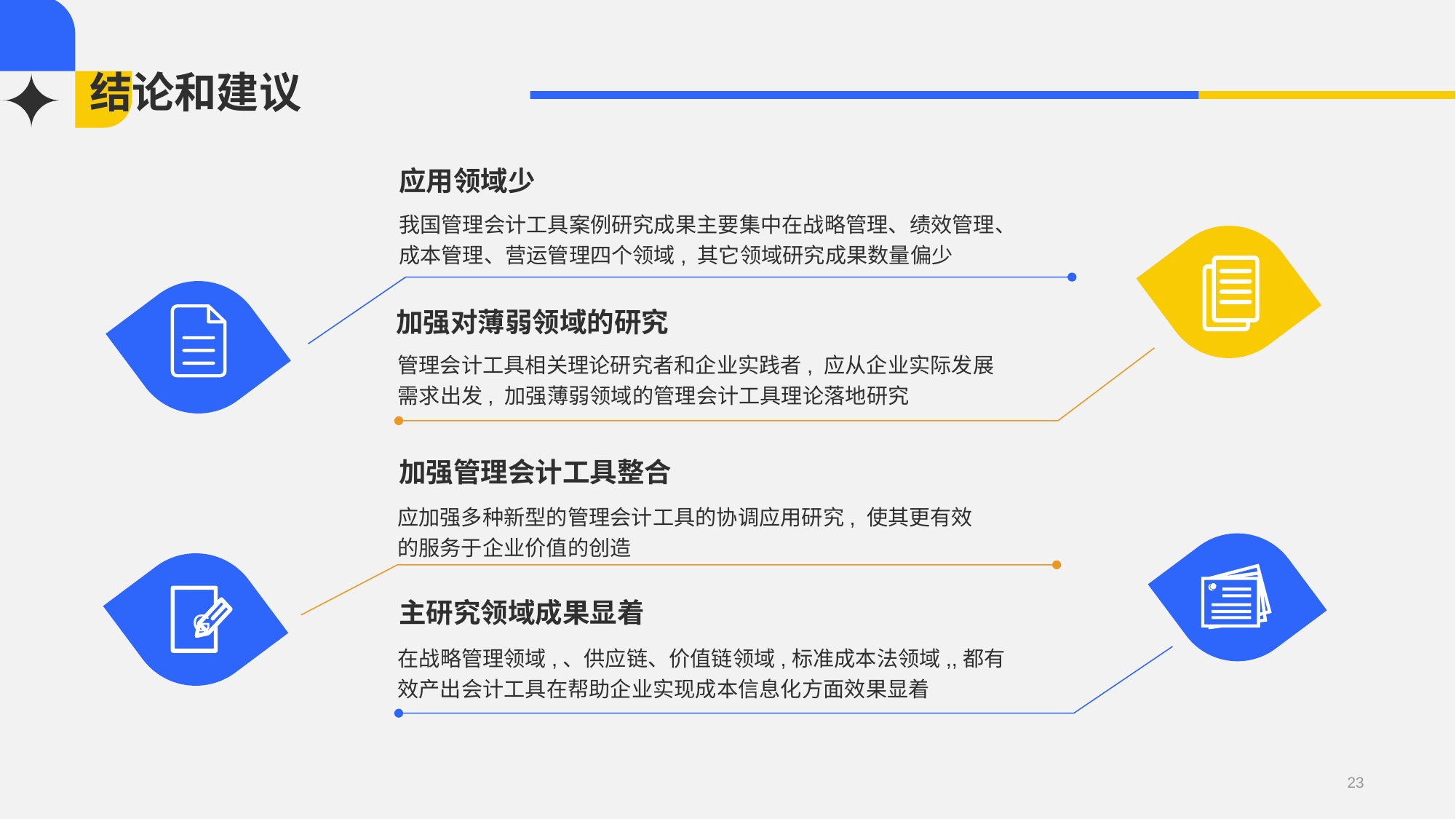

# 结论和建议
应用领域少
我国管理会计工具案例研究成果主要集中在战略管理、绩效管理、成本管理、营运管理四个领域, 其它领域研究成果数量偏少

加强对薄弱领域的研究
管理会计工具相关理论研究者和企业实践者, 应从企业实际发展需求出发, 加强薄弱领域的管理会计工具理论落地研究
加强管理会计工具整合
应加强多种新型的管理会计工具的协调应用研究, 使其更有效的服务于企业价值的创造

G

主研究领域成果显着
在战略管理领域,、供应链、价值链领域,标准成本法领域,,都有效产出会计工具在帮助企业实现成本信息化方面效果显着
23